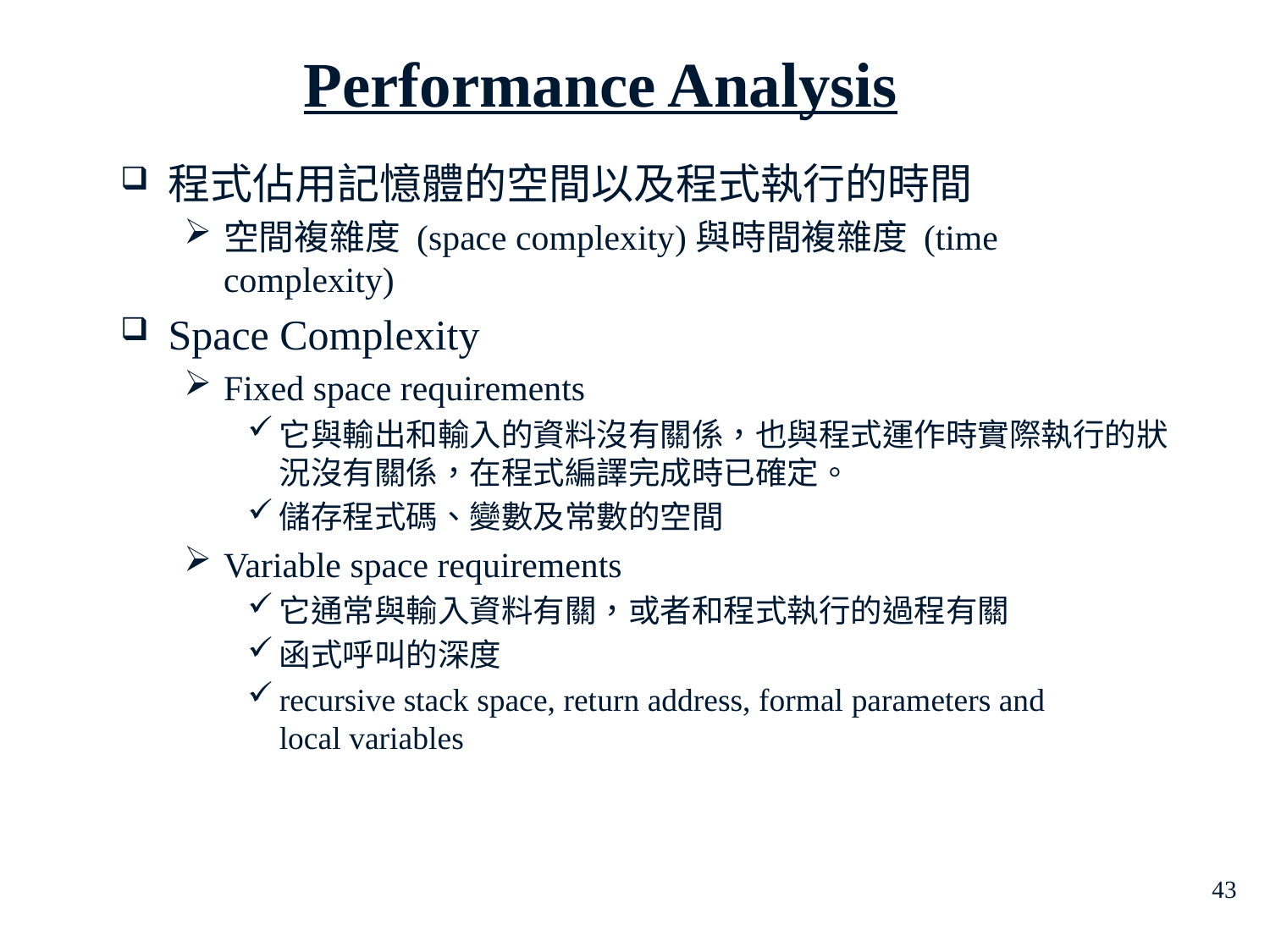

# Performance Analysis
程式佔用記憶體的空間以及程式執行的時間
空間複雜度 (space complexity)與時間複雜度 (time complexity)
Space Complexity
Fixed space requirements
它與輸出和輸入的資料沒有關係，也與程式運作時實際執行的狀況沒有關係，在程式編譯完成時已確定。
儲存程式碼、變數及常數的空間
Variable space requirements
它通常與輸入資料有關，或者和程式執行的過程有關
函式呼叫的深度
recursive stack space, return address, formal parameters and
local variables
43